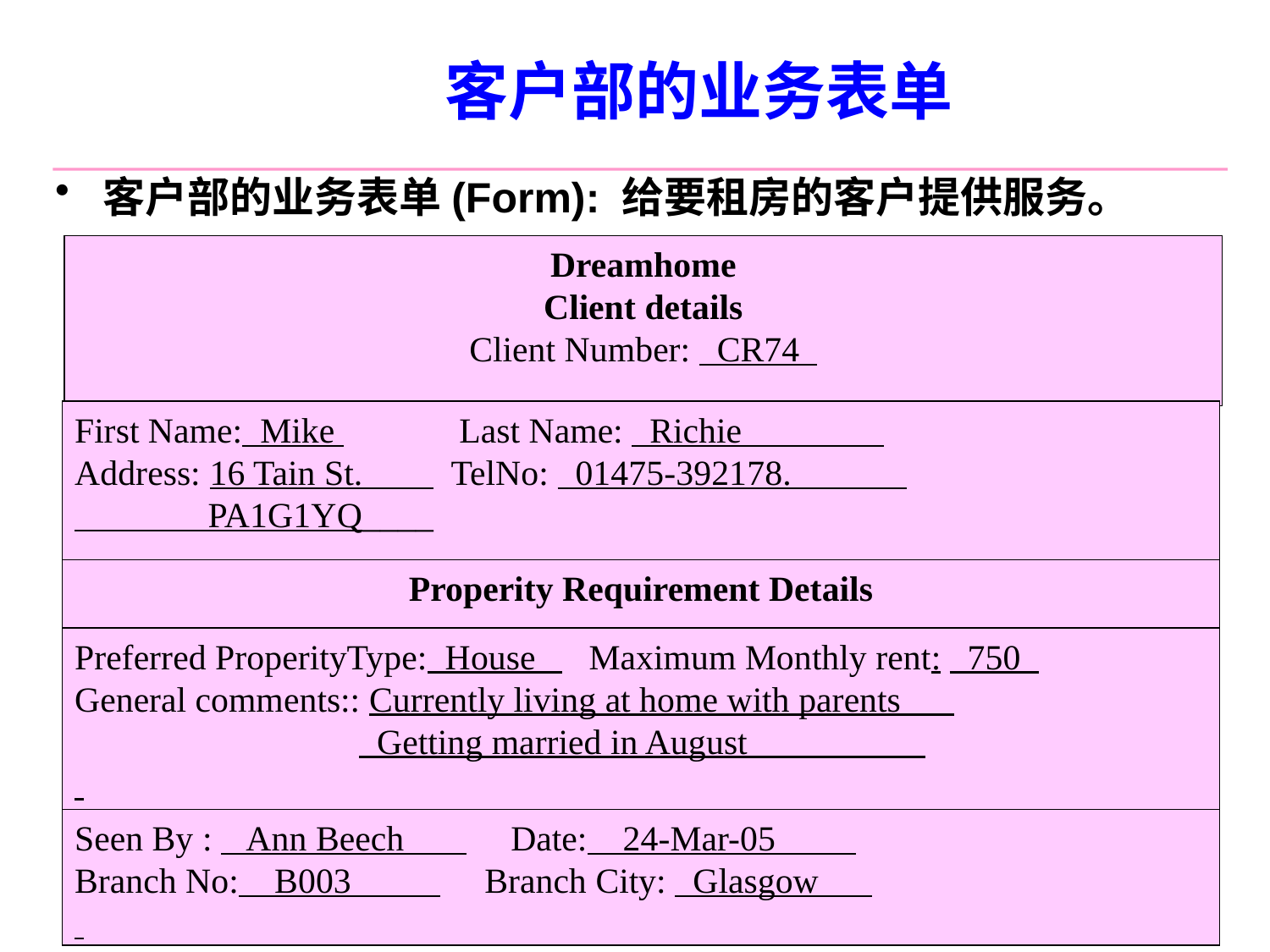

# 客户部的业务表单
客户部的业务表单(Form): 给要租房的客户提供服务。
Dreamhome
Client details
Client Number:   CR74
First Name:  Mike              Last Name:   Richie
Address: 16 Tain St.          TelNo:   01475-392178.
               PA1G1YQ____
Properity Requirement Details
Preferred ProperityType:  House      Maximum Monthly rent:   750
General comments:: Currently living at home with parents
                                  Getting married in August

Seen By :    Ann Beech            Date:    24-Mar-05
Branch No:    B003               Branch City:   Glasgow

63